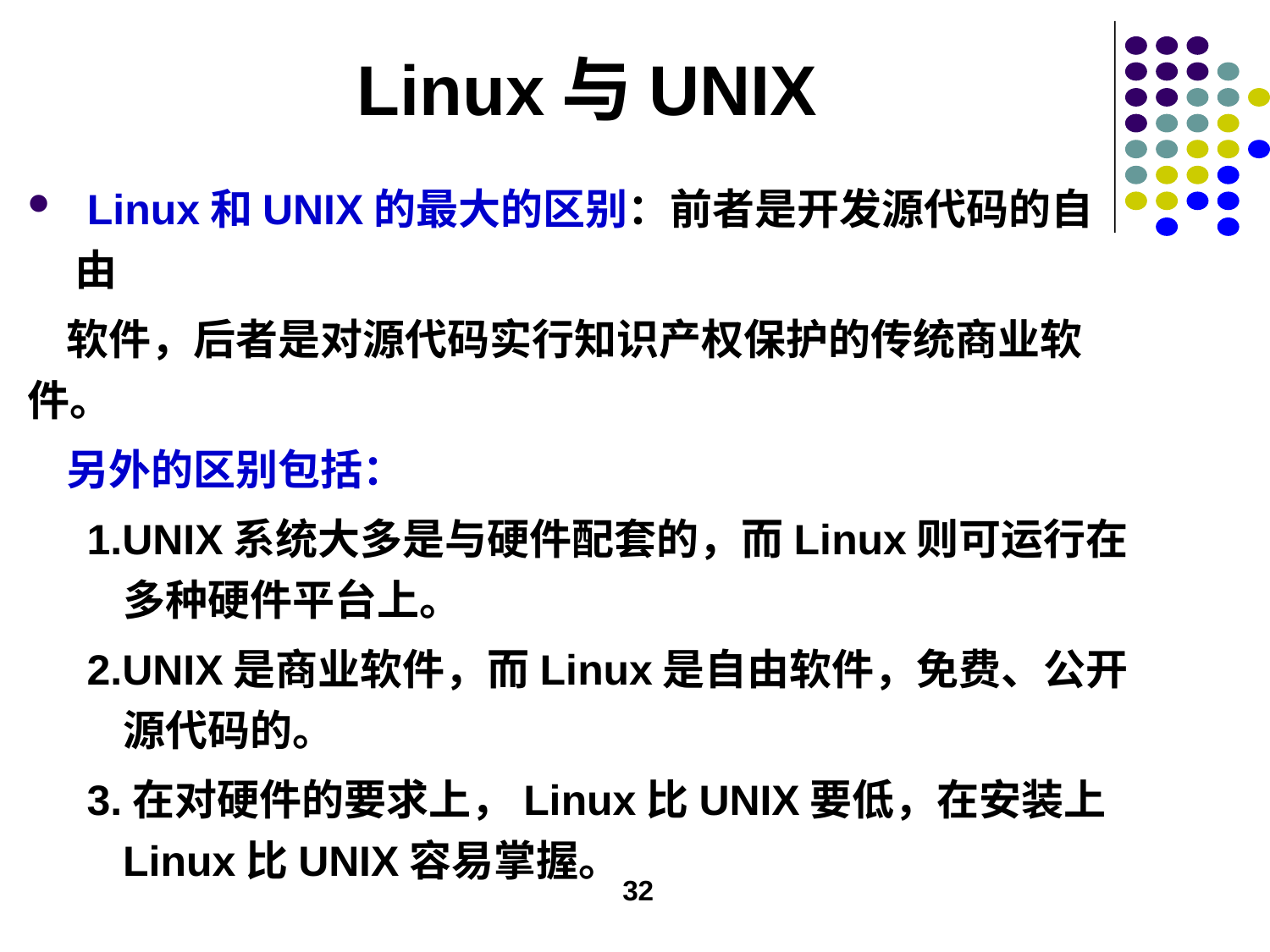

# Linux与UNIX
 Linux和UNIX的最大的区别：前者是开发源代码的自由
   软件，后者是对源代码实行知识产权保护的传统商业软件。
   另外的区别包括：
     1.UNIX系统大多是与硬件配套的，而Linux则可运行在多种硬件平台上。
     2.UNIX是商业软件，而Linux是自由软件，免费、公开源代码的。
     3.在对硬件的要求上，Linux比UNIX要低，在安装上Linux比UNIX容易掌握。

32